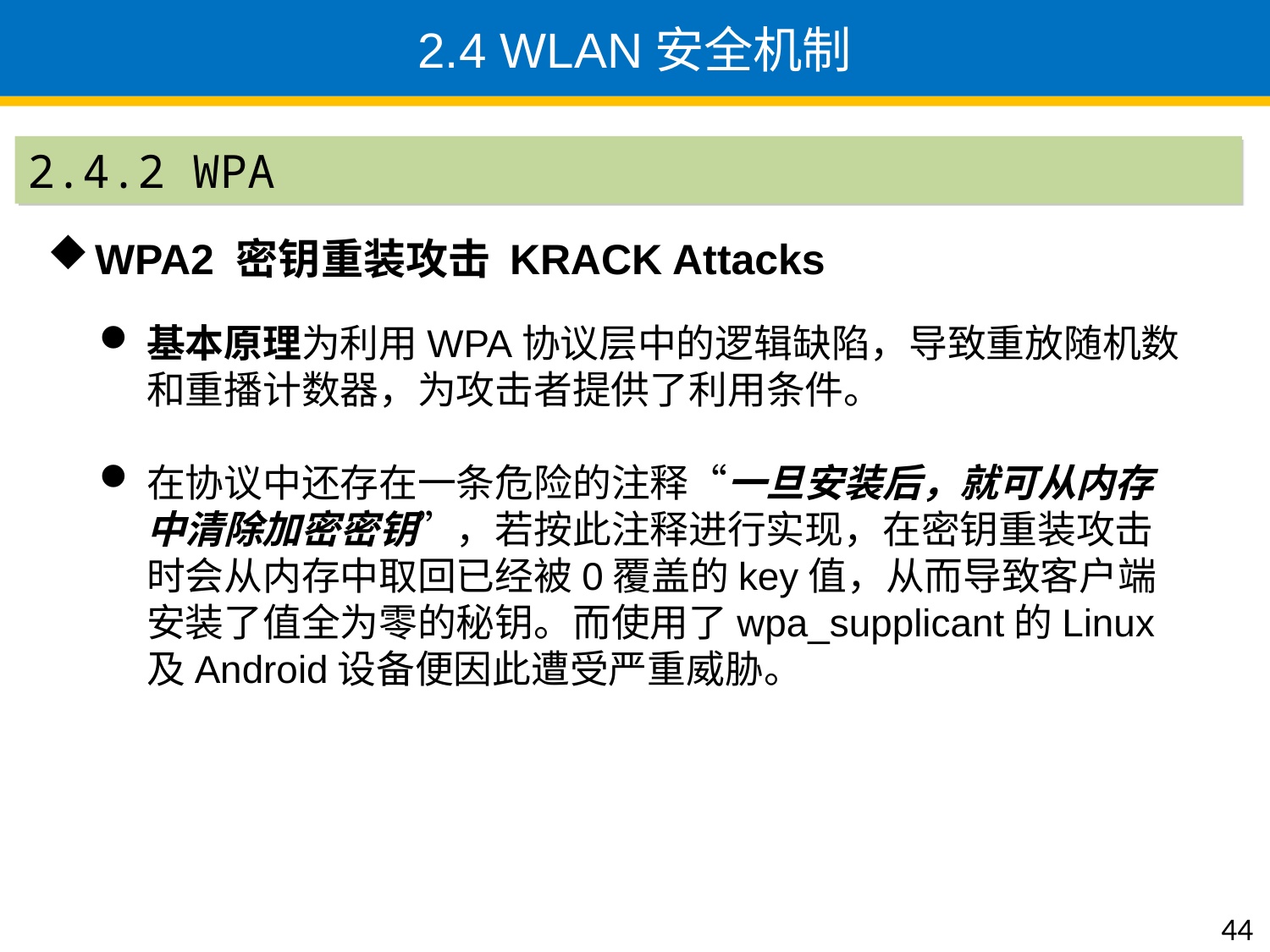

# 2.4 WLAN安全机制
2.4.2 WPA
WPA2 密钥重装攻击 KRACK Attacks
基本原理为利用WPA协议层中的逻辑缺陷，导致重放随机数和重播计数器，为攻击者提供了利用条件。

在协议中还存在一条危险的注释“一旦安装后，就可从内存中清除加密密钥”，若按此注释进行实现，在密钥重装攻击时会从内存中取回已经被0覆盖的key值，从而导致客户端安装了值全为零的秘钥。而使用了wpa_supplicant的Linux及Android设备便因此遭受严重威胁。
44